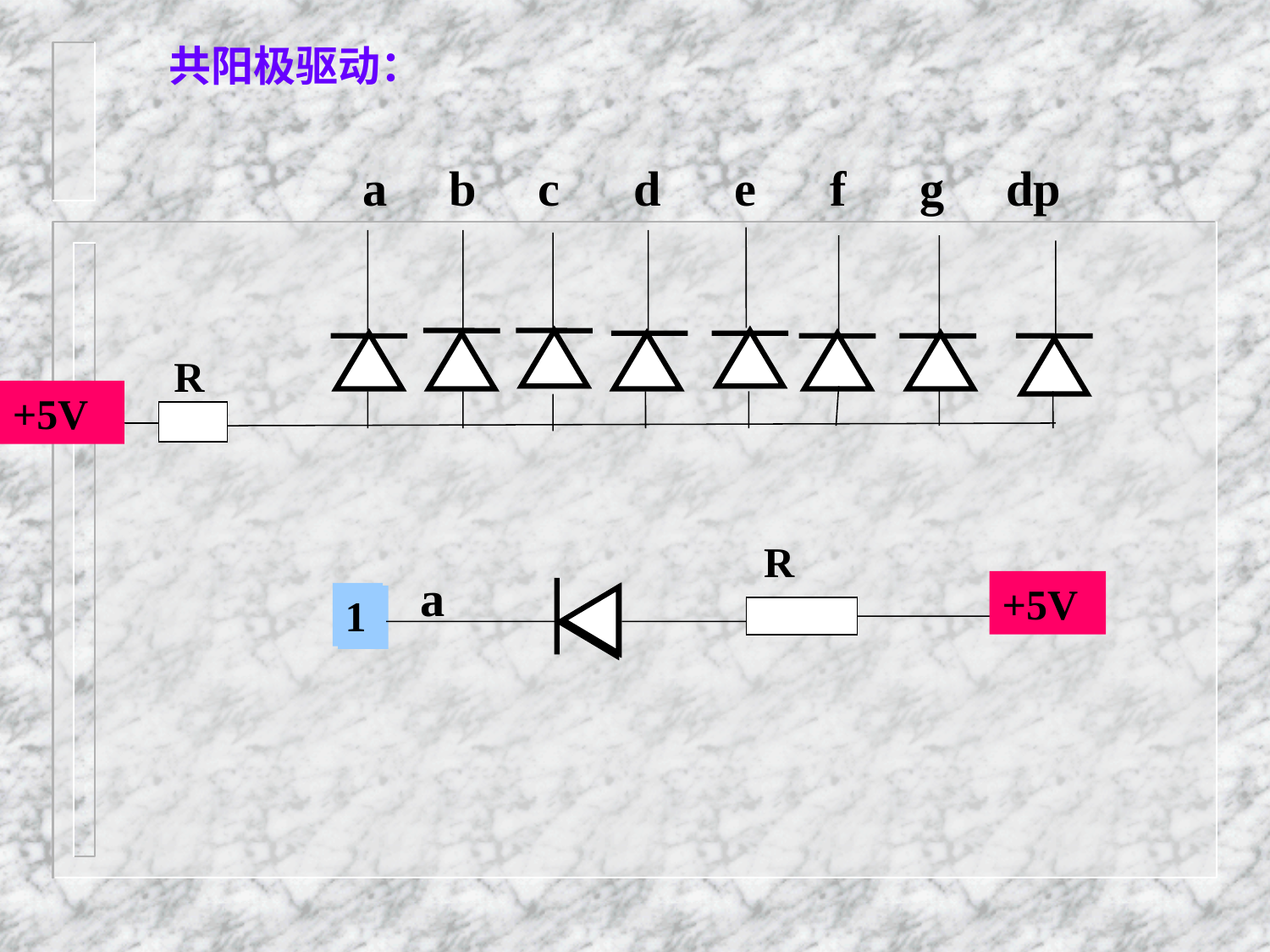

共阳极驱动：

    a     b     c      d      e      f      g     dp

R
+5V

R
a
+5V

1
0